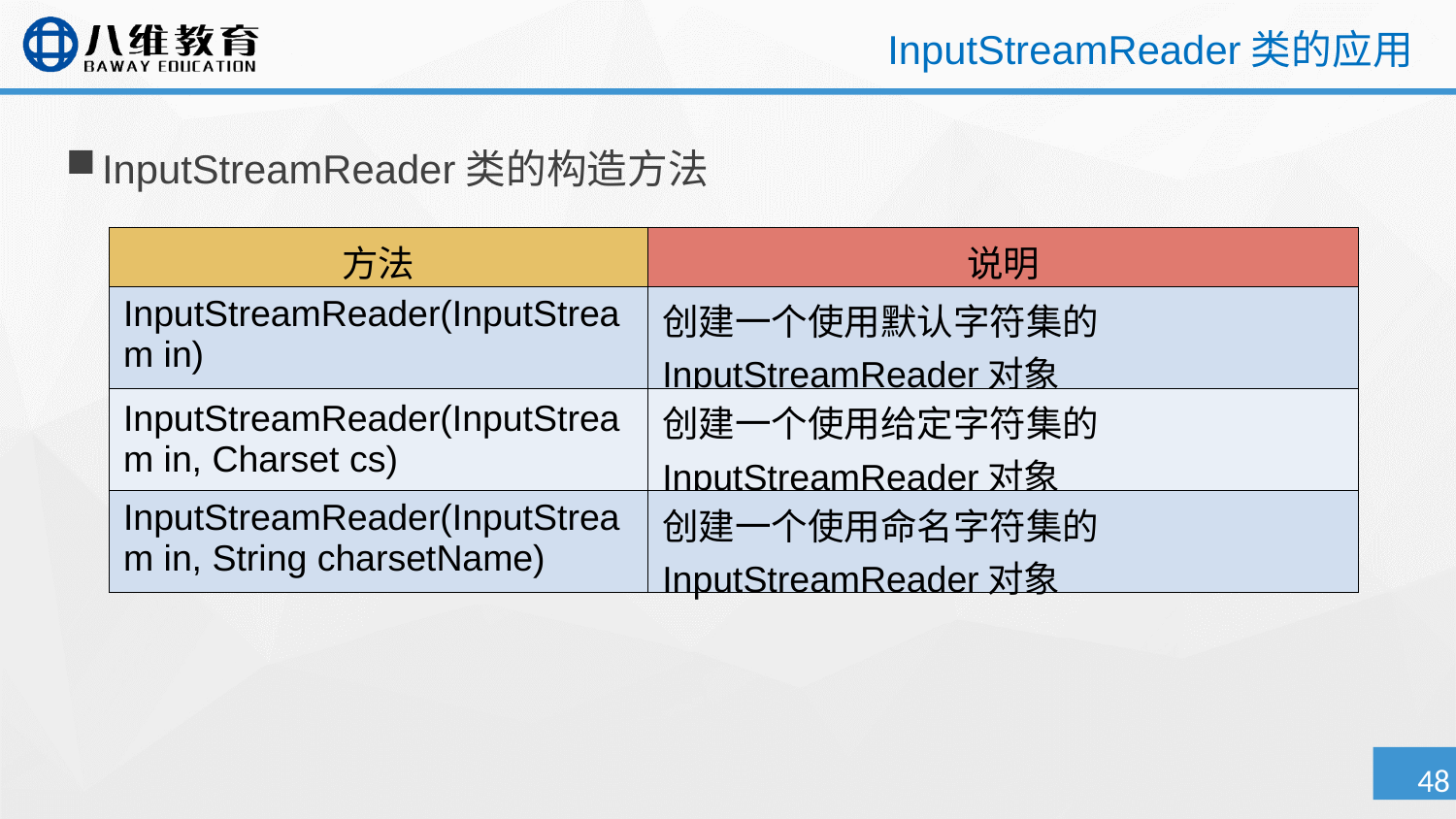

# InputStreamReader类的应用
InputStreamReader类的构造方法
| 方法 | 说明 |
| --- | --- |
| InputStreamReader(InputStream in) | 创建一个使用默认字符集的InputStreamReader对象 |
| InputStreamReader(InputStream in, Charset cs) | 创建一个使用给定字符集的InputStreamReader对象 |
| InputStreamReader(InputStream in, String charsetName) | 创建一个使用命名字符集的InputStreamReader对象 |